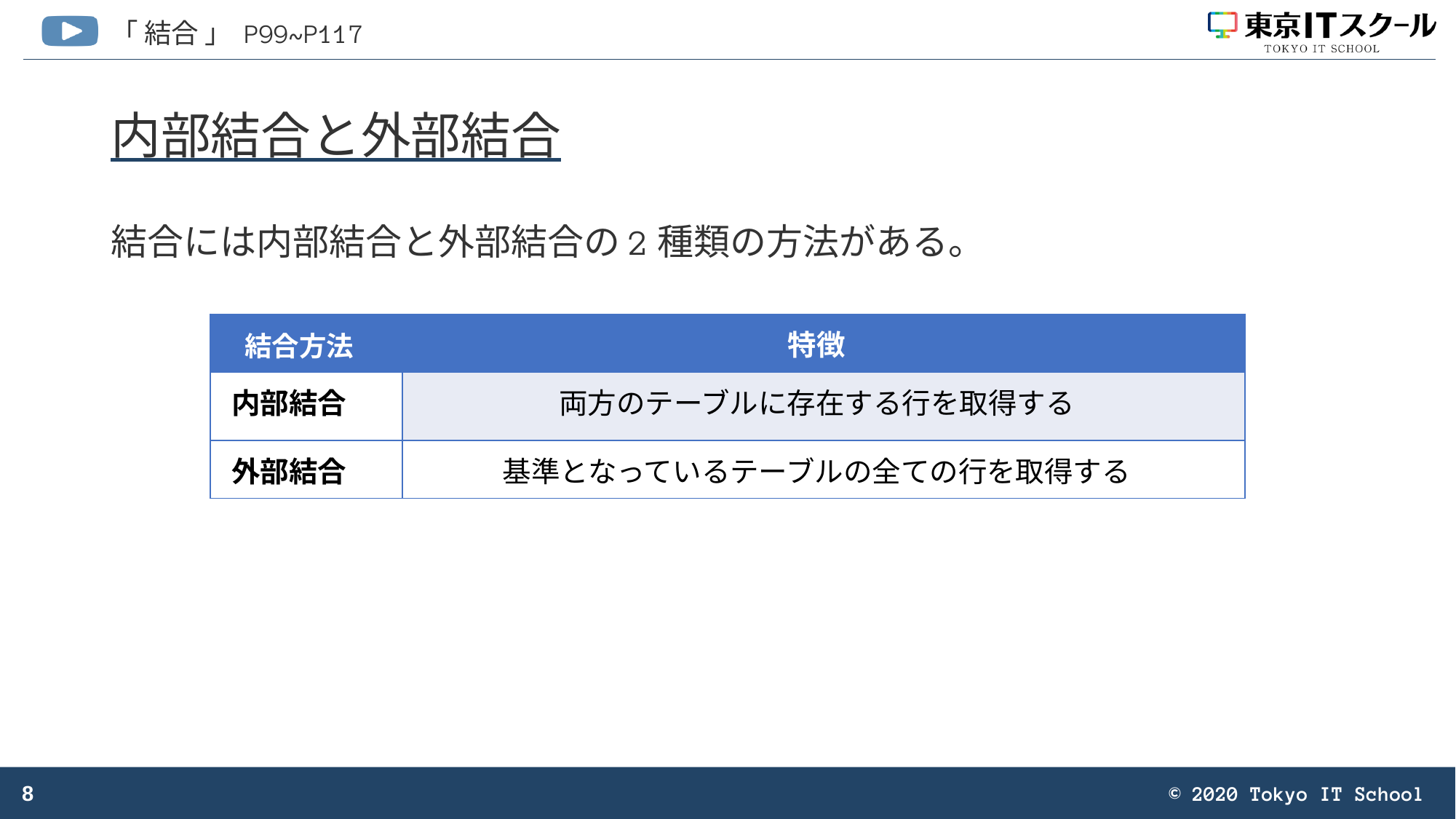

# 内部結合と外部結合
結合には内部結合と外部結合の2種類の方法がある。
| 結合方法 | 特徴 |
| --- | --- |
| 内部結合 | 両方のテーブルに存在する行を取得する |
| 外部結合 | 基準となっているテーブルの全ての行を取得する |
8